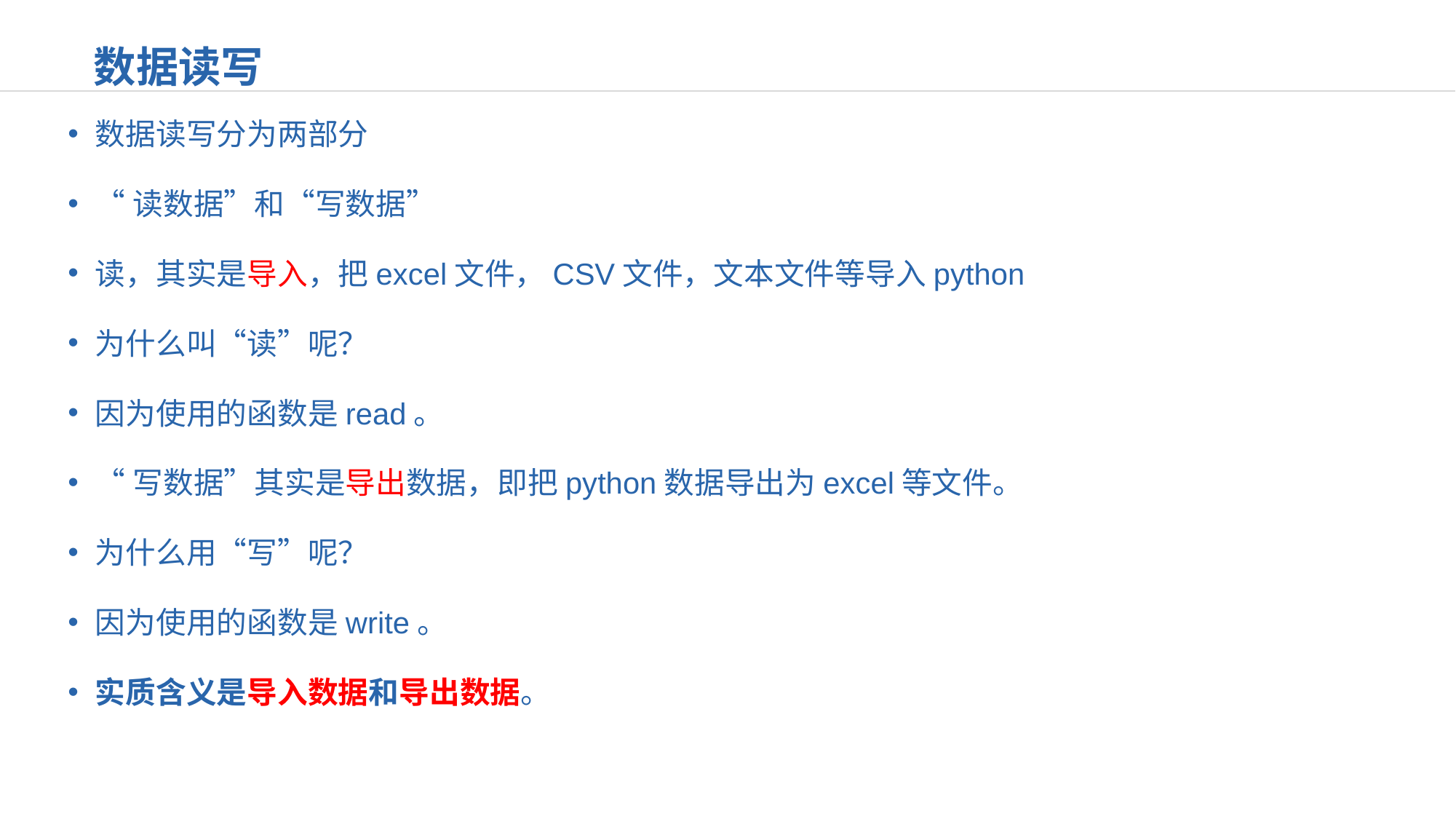

数据读写

数据读写分为两部分
“读数据”和“写数据”
读，其实是导入，把excel文件，CSV文件，文本文件等导入python
为什么叫“读”呢？
因为使用的函数是read。
“写数据”其实是导出数据，即把python数据导出为excel等文件。
为什么用“写”呢？
因为使用的函数是write。
实质含义是导入数据和导出数据。